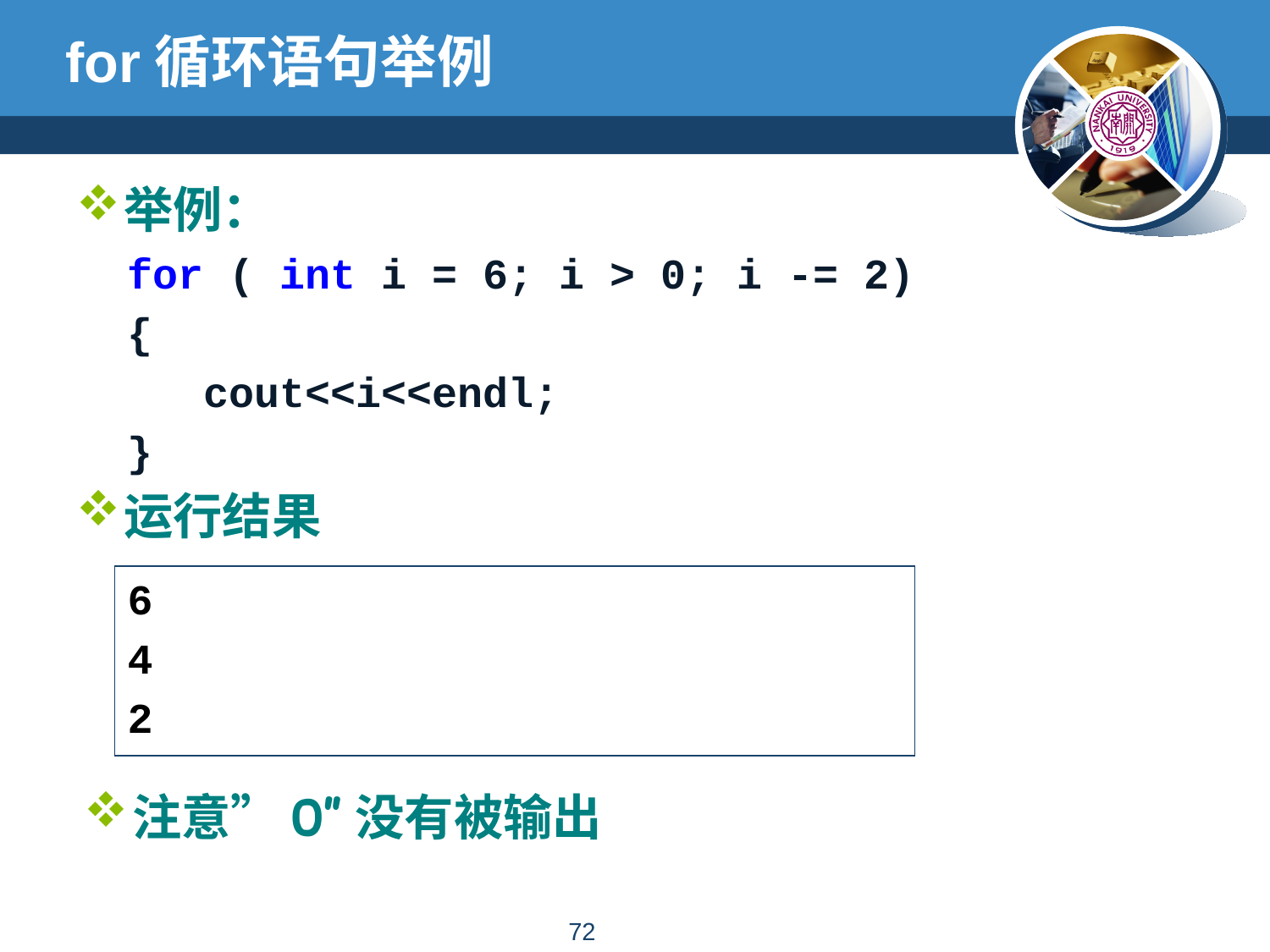

# for循环语句举例
举例：
  for ( int i = 6; i > 0; i -= 2)
  {
     cout<<i<<endl;
  }
运行结果

6
4
2
注意”0”没有被输出
72